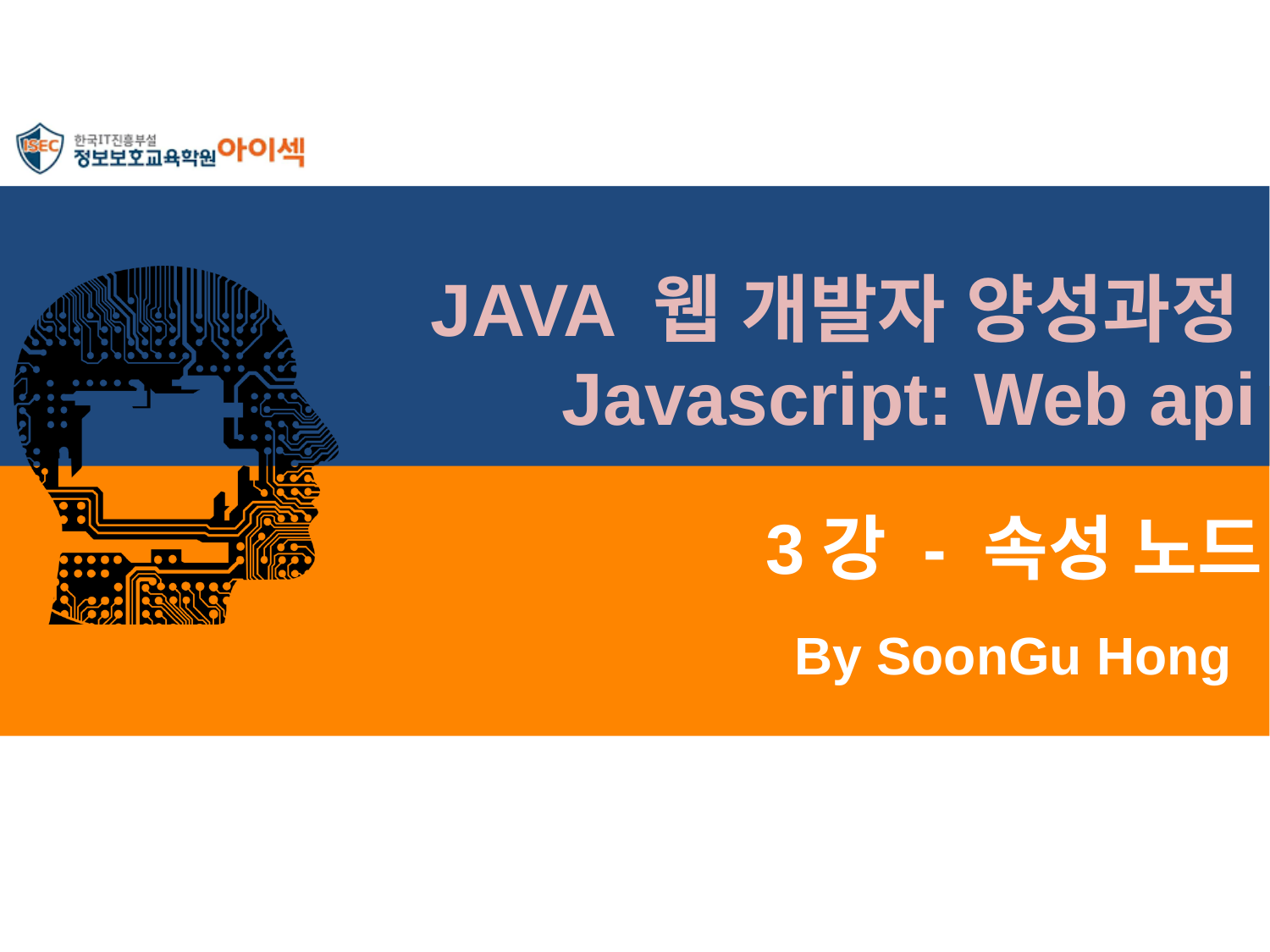

JAVA 웹 개발자 양성과정Javascript: Web api
# 3강 - 속성 노드
By SoonGu Hong